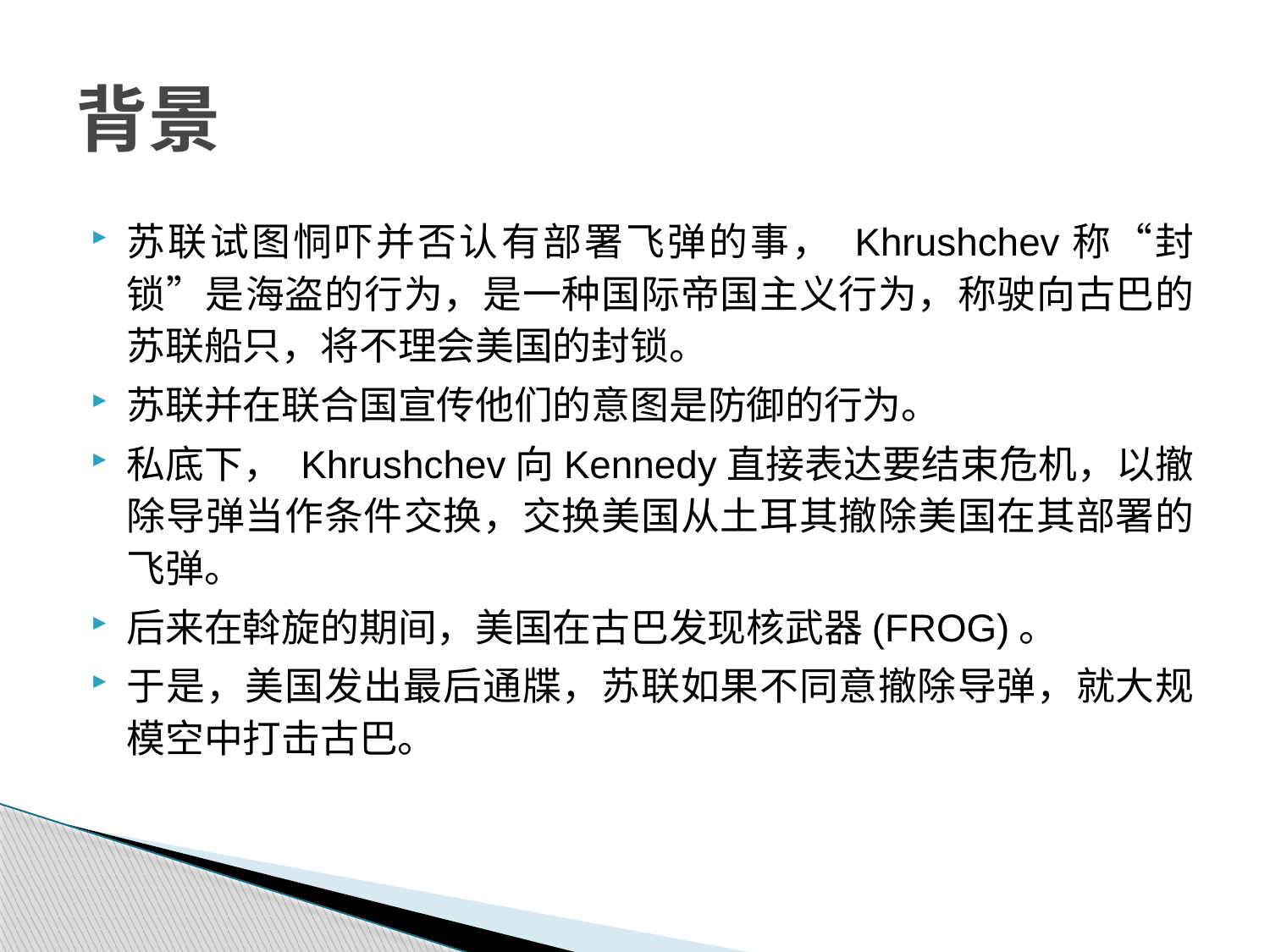

# 背景
苏联试图恫吓并否认有部署飞弹的事， Khrushchev称“封锁”是海盗的行为，是一种国际帝国主义行为，称驶向古巴的苏联船只，将不理会美国的封锁。
苏联并在联合国宣传他们的意图是防御的行为。
私底下， Khrushchev向Kennedy直接表达要结束危机，以撤除导弹当作条件交换，交换美国从土耳其撤除美国在其部署的飞弹。
后来在斡旋的期间，美国在古巴发现核武器(FROG)。
于是，美国发出最后通牒，苏联如果不同意撤除导弹，就大规模空中打击古巴。